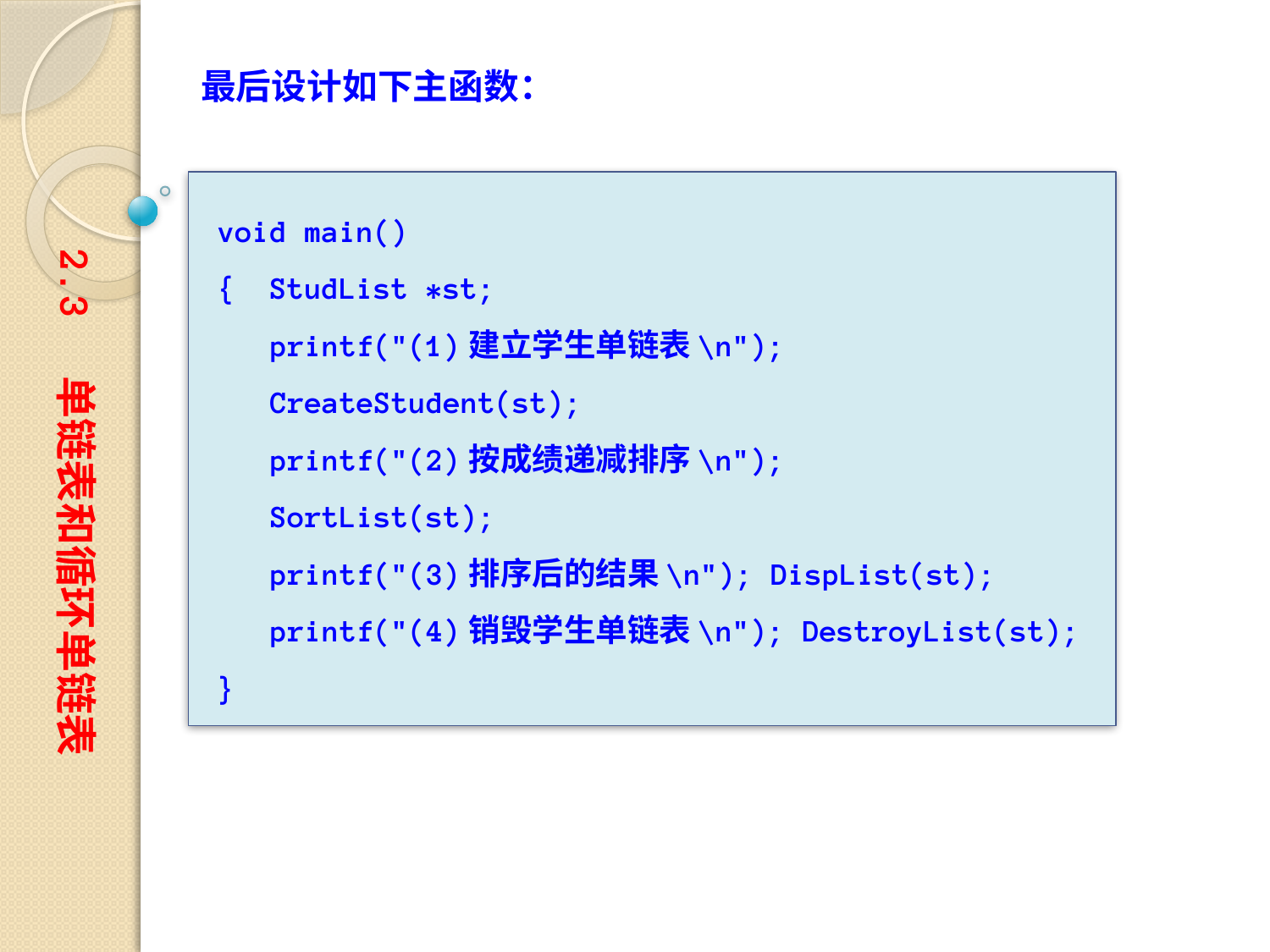

最后设计如下主函数：
void main()
{  StudList *st;
   printf("(1)建立学生单链表\n");
   CreateStudent(st);
   printf("(2)按成绩递减排序\n");
   SortList(st);
   printf("(3)排序后的结果\n"); DispList(st);
   printf("(4)销毁学生单链表\n"); DestroyList(st);
}
2.3  单链表和循环单链表